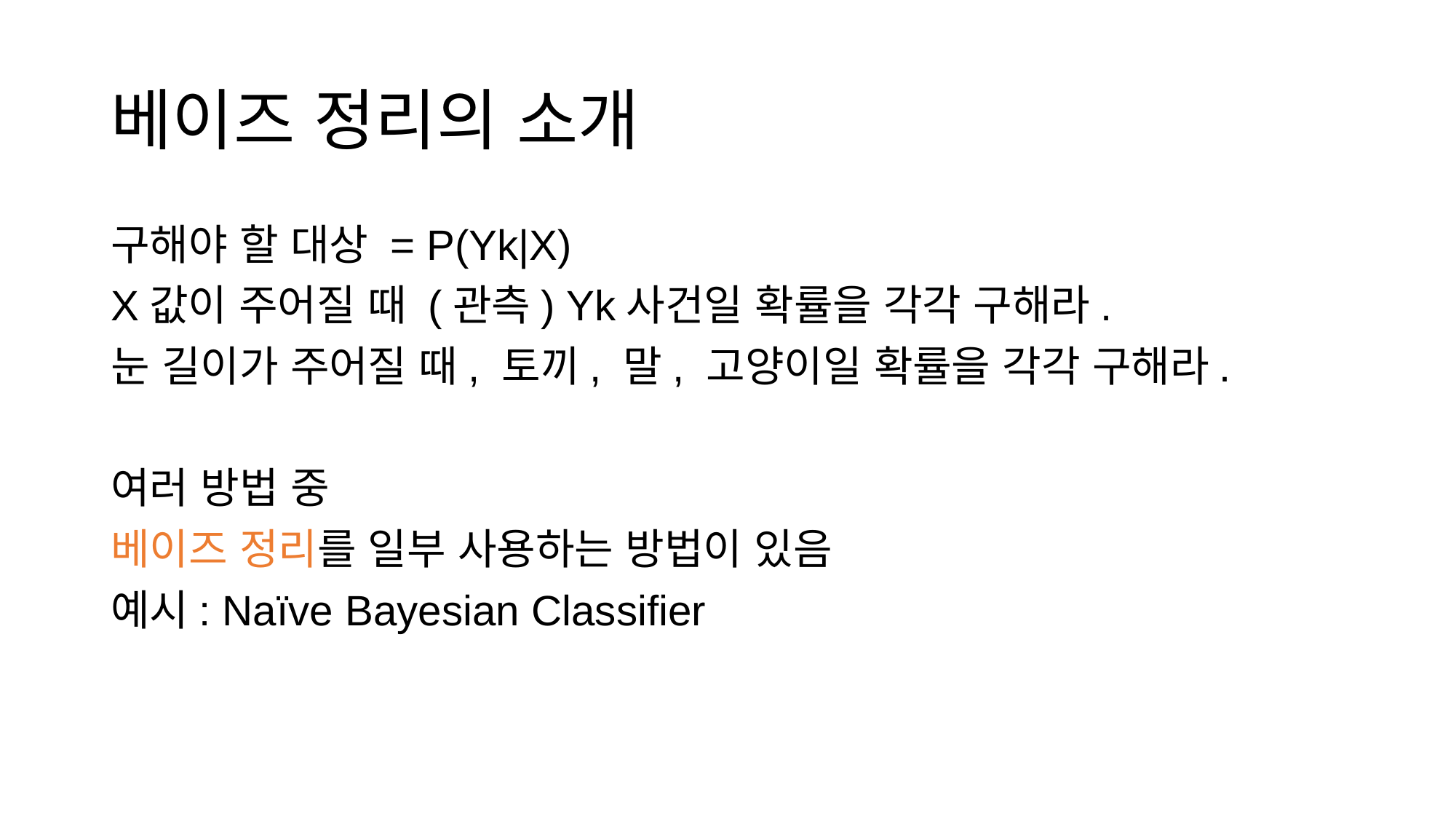

# 베이즈 정리의 소개
구해야 할 대상 = P(Yk|X)
X값이 주어질 때 (관측) Yk사건일 확률을 각각 구해라.
눈 길이가 주어질 때, 토끼, 말, 고양이일 확률을 각각 구해라.

여러 방법 중
베이즈 정리를 일부 사용하는 방법이 있음
예시: Naïve Bayesian Classifier